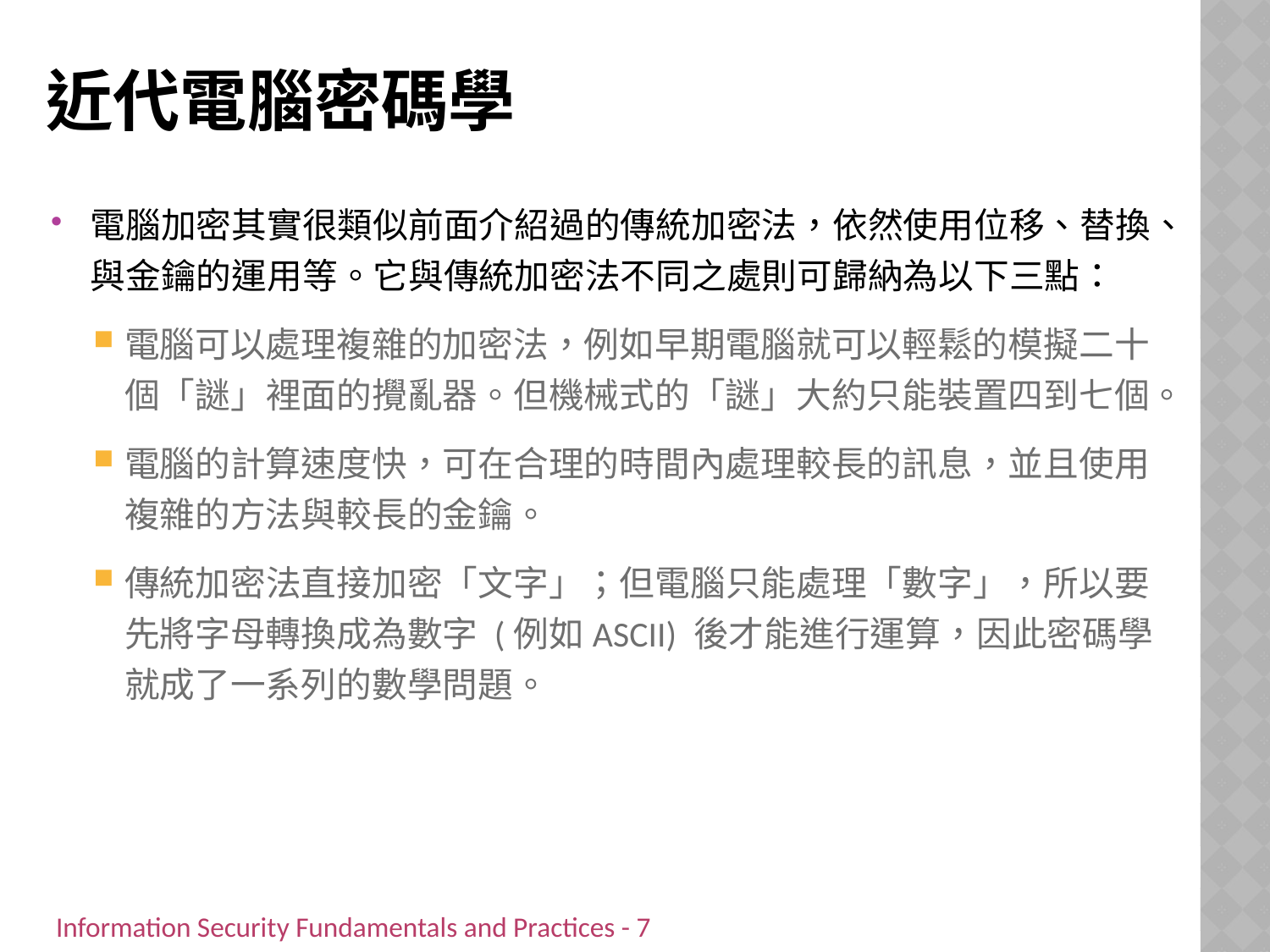

# 近代電腦密碼學
電腦加密其實很類似前面介紹過的傳統加密法，依然使用位移、替換、與金鑰的運用等。它與傳統加密法不同之處則可歸納為以下三點：
電腦可以處理複雜的加密法，例如早期電腦就可以輕鬆的模擬二十個「謎」裡面的攪亂器。但機械式的「謎」大約只能裝置四到七個。
電腦的計算速度快，可在合理的時間內處理較長的訊息，並且使用複雜的方法與較長的金鑰。
傳統加密法直接加密「文字」；但電腦只能處理「數字」，所以要先將字母轉換成為數字 (例如ASCII) 後才能進行運算，因此密碼學就成了一系列的數學問題。